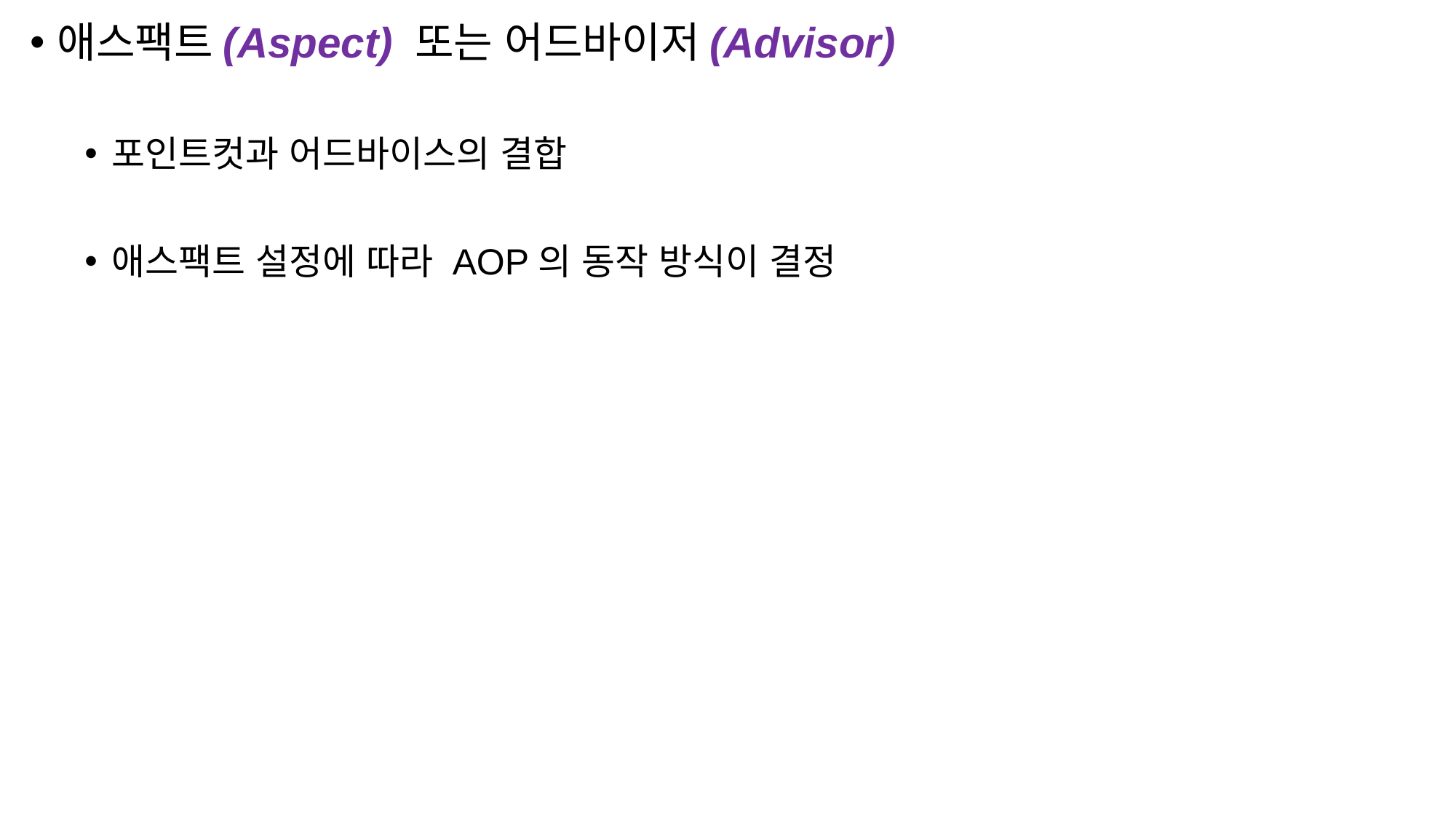

애스팩트(Aspect) 또는 어드바이저(Advisor)

포인트컷과 어드바이스의 결합

애스팩트 설정에 따라 AOP의 동작 방식이 결정